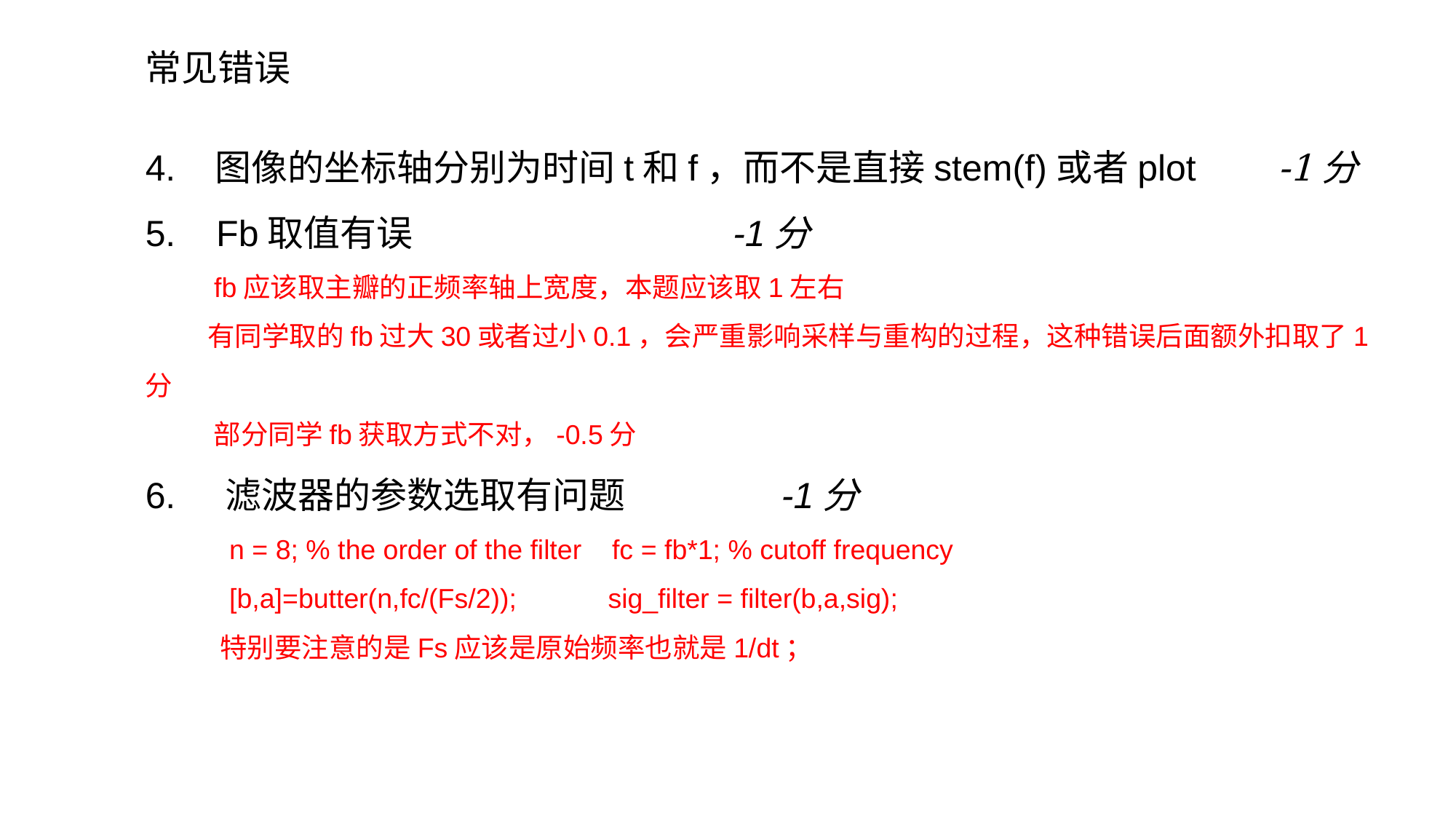

常见错误
4.   图像的坐标轴分别为时间t和f，而不是直接stem(f)或者plot        -1分
5.    Fb取值有误                                      -1分
         fb应该取主瓣的正频率轴上宽度，本题应该取1左右
         有同学取的fb过大30或者过小0.1，会严重影响采样与重构的过程，这种错误后面额外扣取了1分
          部分同学fb获取方式不对，-0.5分
6.    滤波器的参数选取有问题                  -1分
           n = 8; % the order of the filter    fc = fb*1; % cutoff frequency
           [b,a]=butter(n,fc/(Fs/2));            sig_filter = filter(b,a,sig);
           特别要注意的是Fs应该是原始频率也就是1/dt；